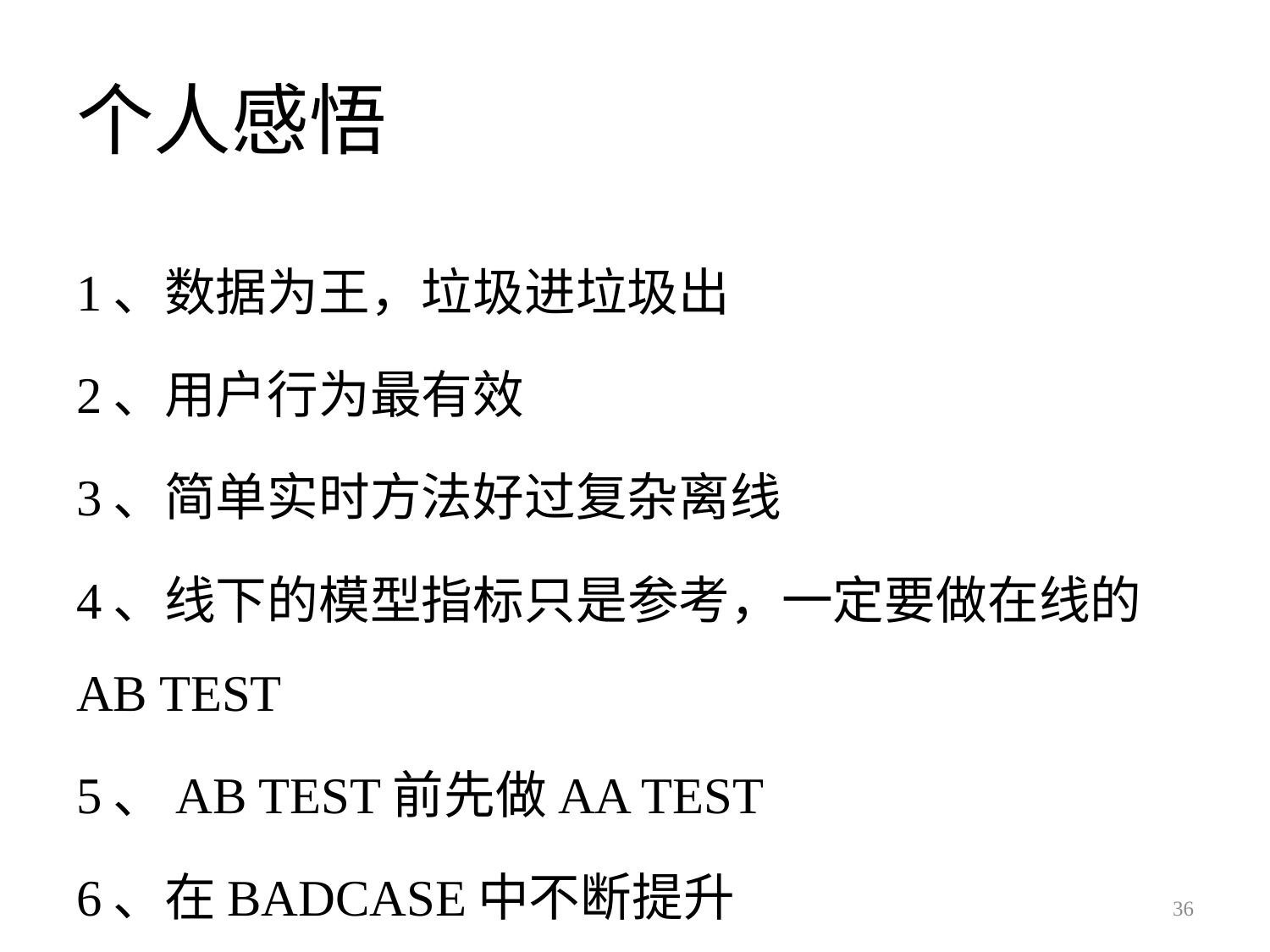

# 个人感悟
1、数据为王，垃圾进垃圾出
2、用户行为最有效
3、简单实时方法好过复杂离线
4、线下的模型指标只是参考，一定要做在线的AB TEST
5、AB TEST前先做AA TEST
6、在BADCASE中不断提升

36